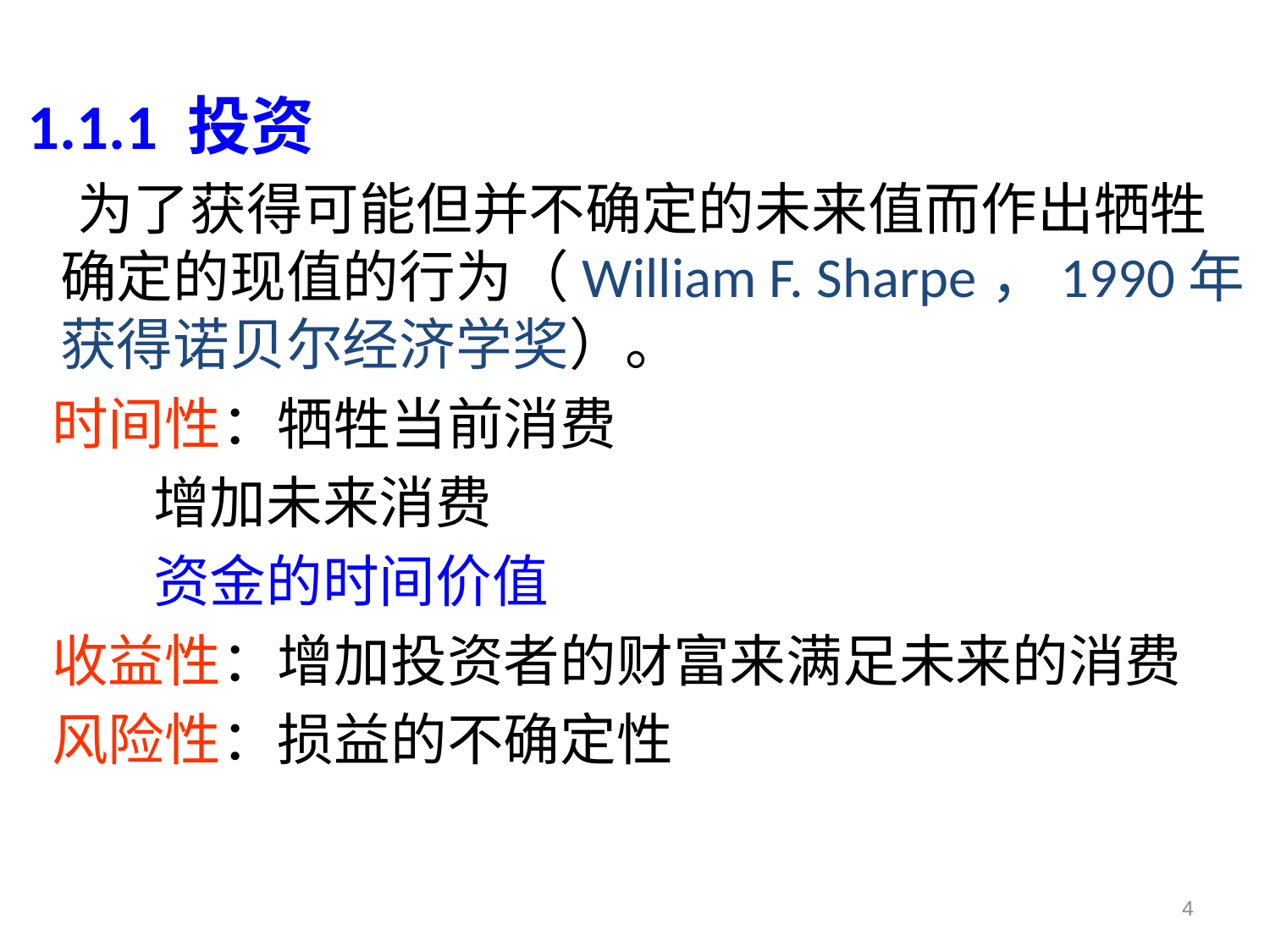

1.1.1 投资
    为了获得可能但并不确定的未来值而作出牺牲确定的现值的行为（William F. Sharpe，1990年获得诺贝尔经济学奖）。
  时间性：牺牲当前消费
          增加未来消费
          资金的时间价值
  收益性：增加投资者的财富来满足未来的消费
  风险性：损益的不确定性
4